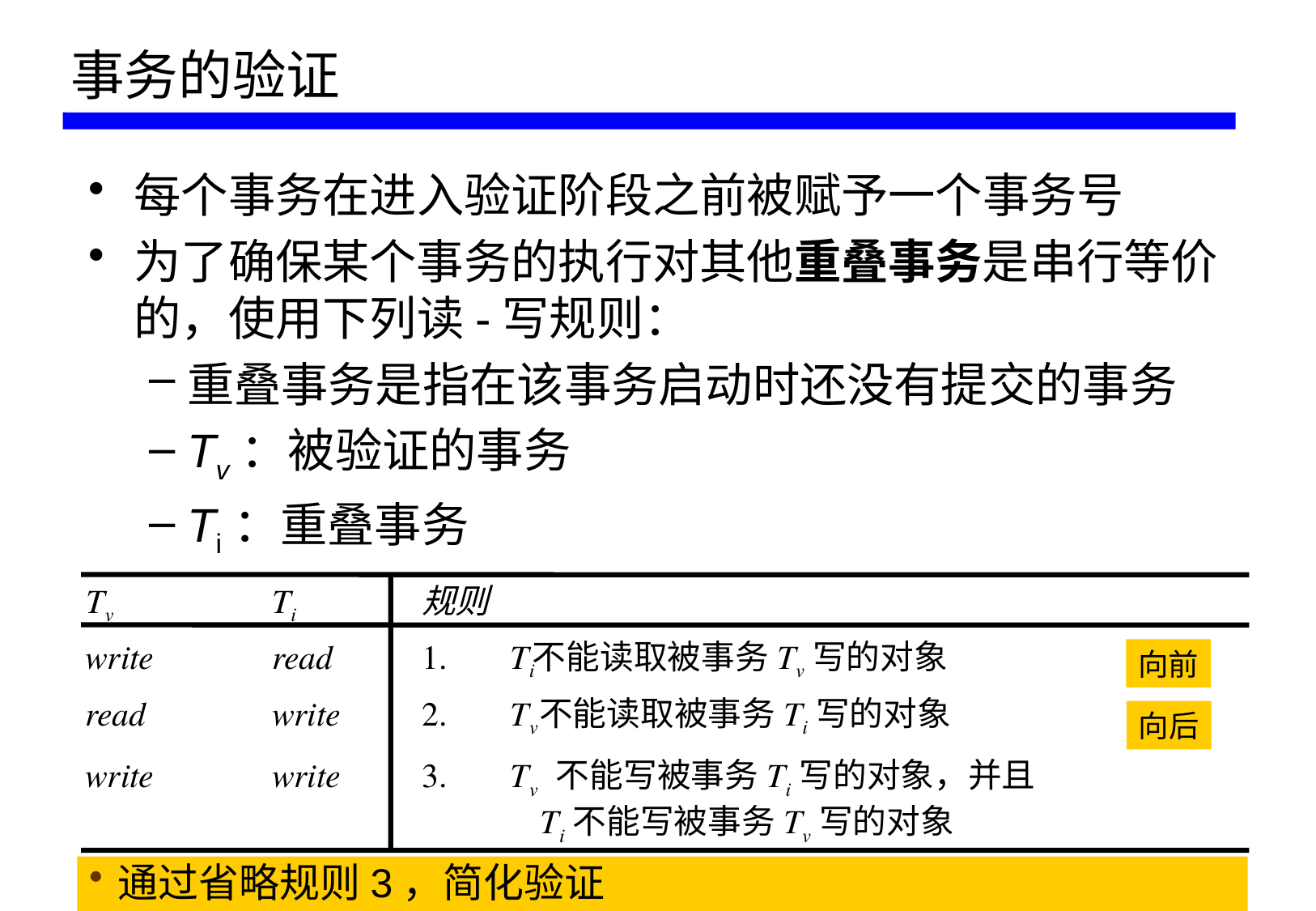

# 事务的验证
每个事务在进入验证阶段之前被赋予一个事务号
为了确保某个事务的执行对其他重叠事务是串行等价的，使用下列读-写规则：
重叠事务是指在该事务启动时还没有提交的事务
Tv：被验证的事务
Ti：重叠事务

Tv
Ti
规则

write
read
1.
Ti
不能读取被事务Tv写的对象

read
write
2.
Tv
不能读取被事务Ti写的对象

write
write
3.
Tv
 不能写被事务Ti写的对象，并且Ti不能写被事务Tv写的对象

向前

向后
通过省略规则3，简化验证